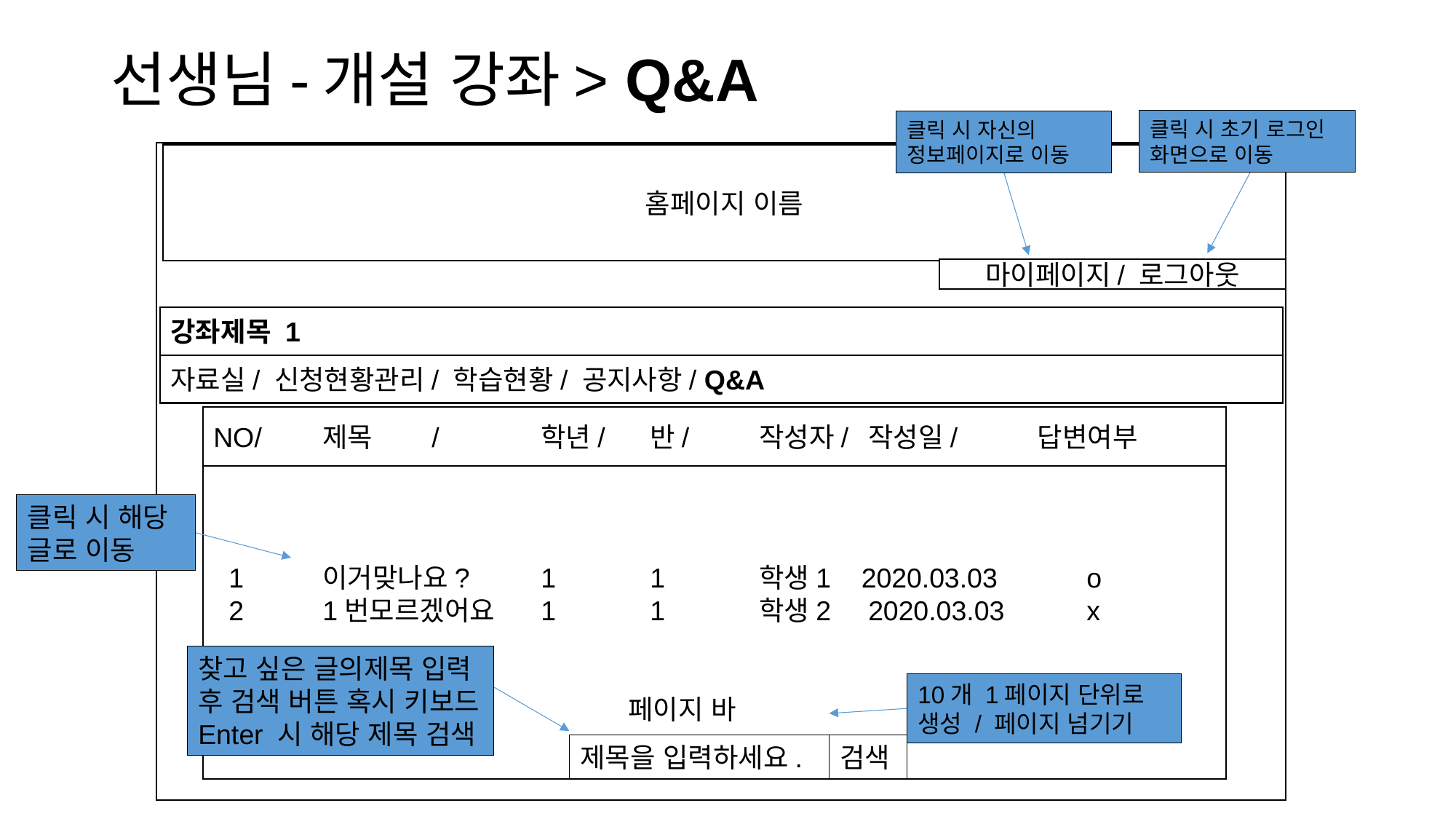

# 선생님-개설 강좌> Q&A
클릭 시 초기 로그인 화면으로 이동
클릭 시 자신의 정보페이지로 이동

홈페이지 이름
마이페이지/ 로그아웃
강좌제목 1
자료실/ 신청현황관리/ 학습현황/ 공지사항/ Q&A
  1	이거맞나요?	1	1	학생1    2020.03.03	o-2 70점
  2	1번모르겠어요	1	1	학생2 	2020.03.03	x
NO/	제목	/	학년/	반/	작성자/	작성일/	       답변여부
클릭 시 해당 글로 이동
찾고 싶은 글의제목 입력 후 검색 버튼 혹시 키보드 Enter 시 해당 제목 검색
10개 1페이지 단위로 생성 / 페이지 넘기기
                   페이지 바
제목을 입력하세요.
검색